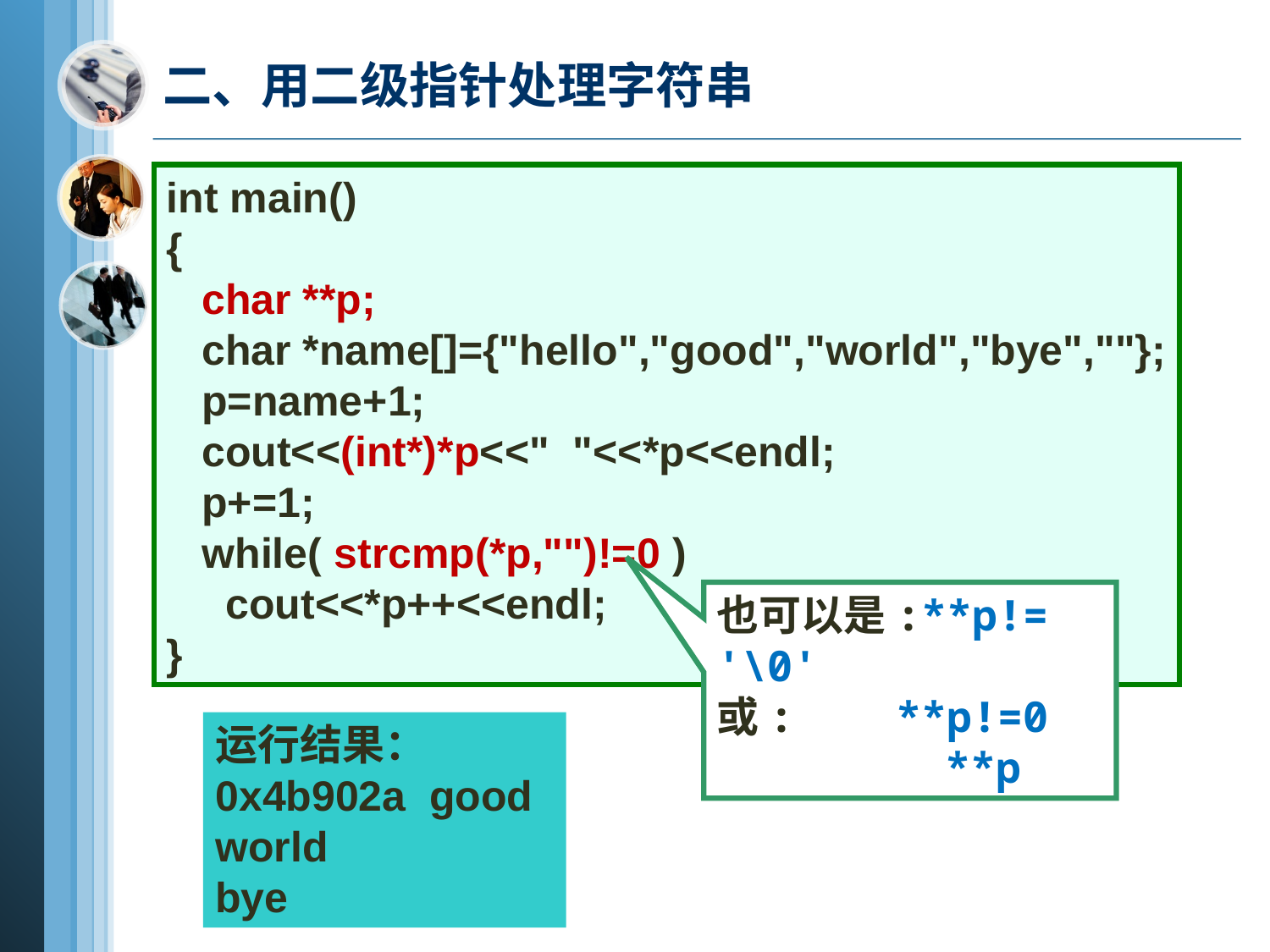

二、用二级指针处理字符串
int main()
{
   char **p;
   char *name[]={"hello","good","world","bye",""};
   p=name+1;
   cout<<(int*)*p<<"  "<<*p<<endl;
   p+=1;
   while( strcmp(*p,"")!=0 )
     cout<<*p++<<endl;
}
也可以是:**p!= '\0'
或:    **p!=0
         **p
运行结果：
0x4b902a  good
world
bye